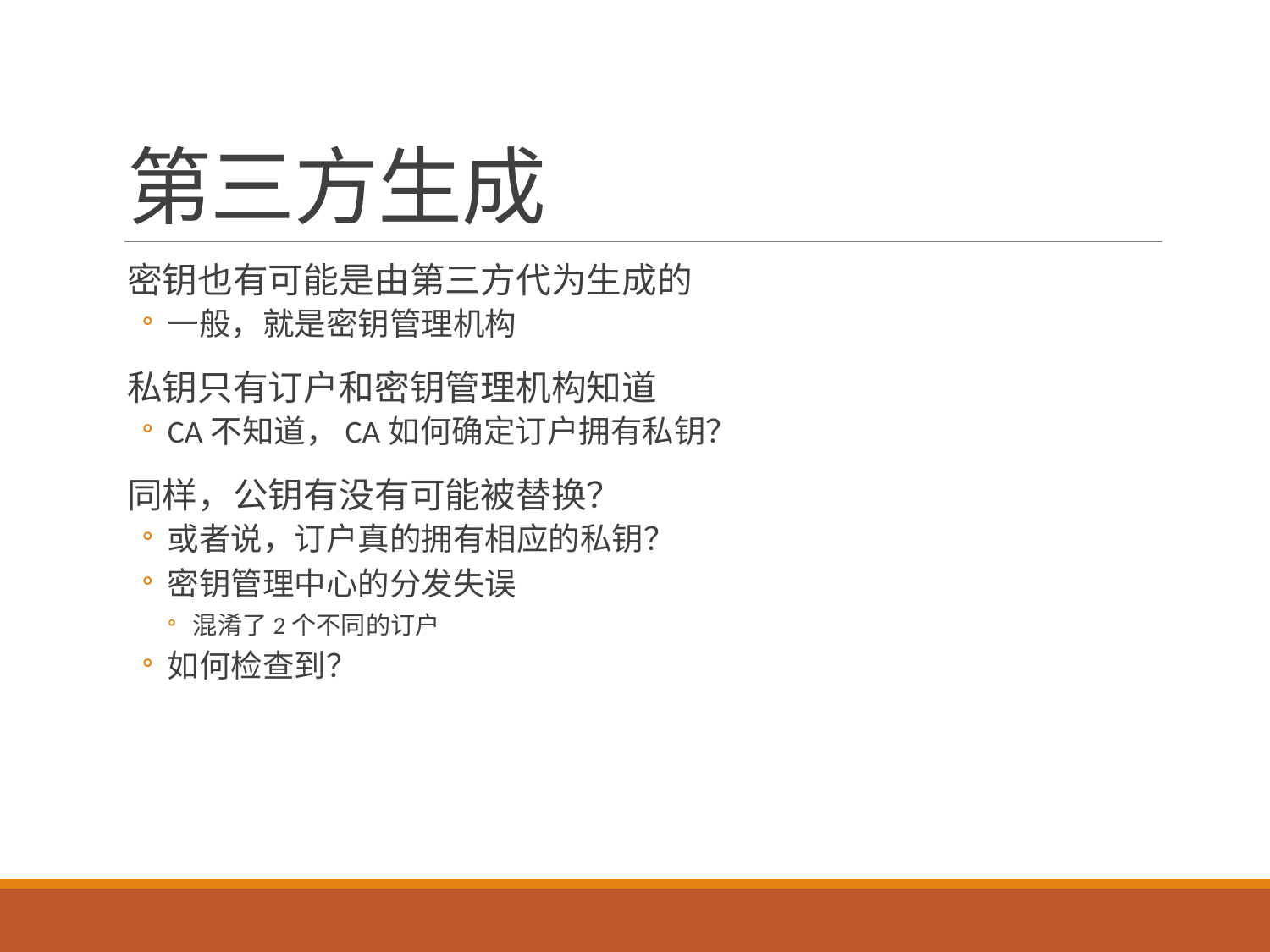

# 第三方生成
密钥也有可能是由第三方代为生成的
一般，就是密钥管理机构
私钥只有订户和密钥管理机构知道
CA不知道，CA如何确定订户拥有私钥？
同样，公钥有没有可能被替换？
或者说，订户真的拥有相应的私钥？
密钥管理中心的分发失误
混淆了2个不同的订户
如何检查到？
6